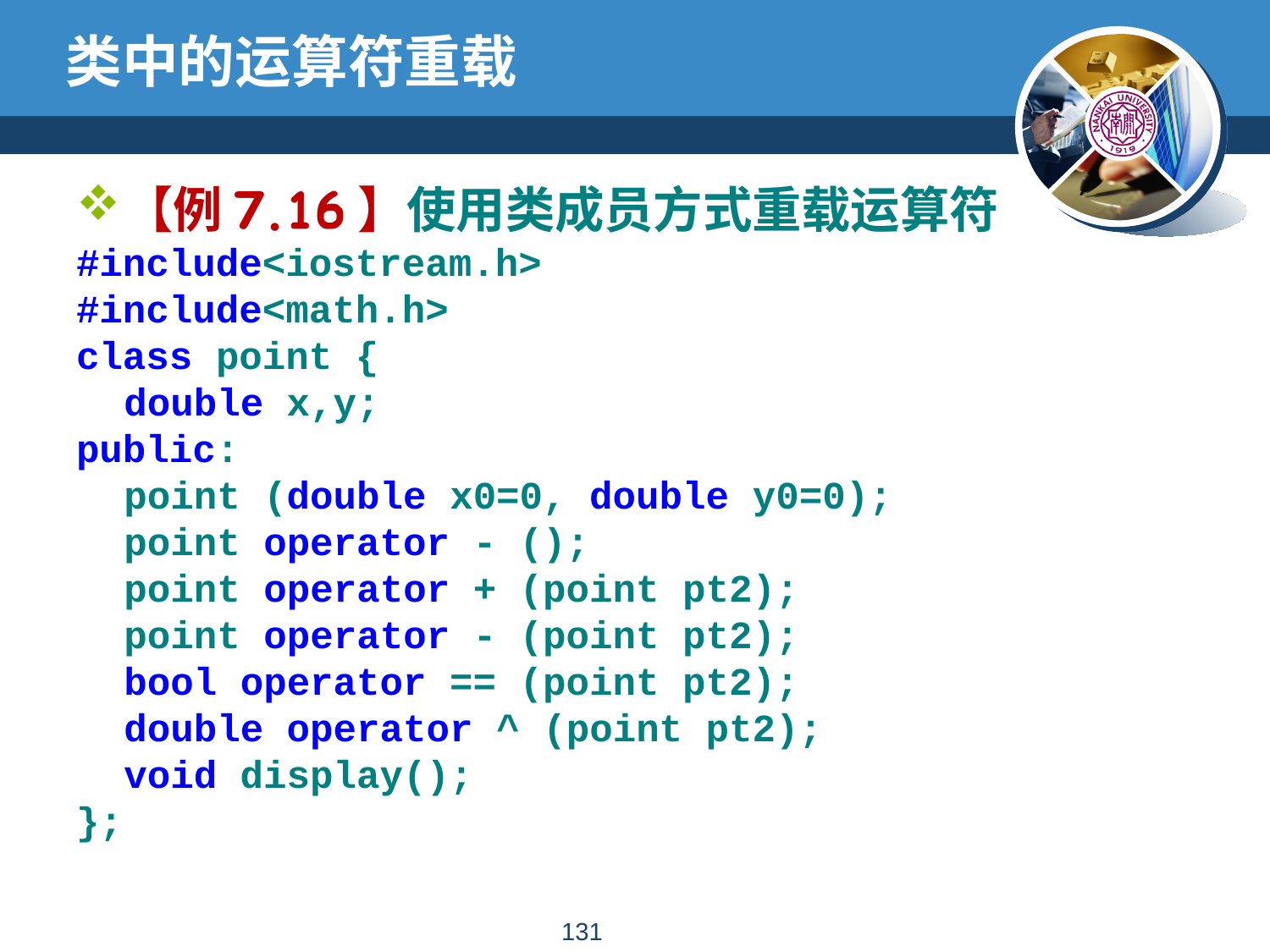

# 类中的运算符重载
【例7.16】使用类成员方式重载运算符
#include<iostream.h>
#include<math.h>
class point {
	double x,y;
public:
	point (double x0=0, double y0=0);
	point operator - ();
	point operator + (point pt2);
	point operator - (point pt2);
	bool operator == (point pt2);
	double operator ^ (point pt2);
	void display();
};
131